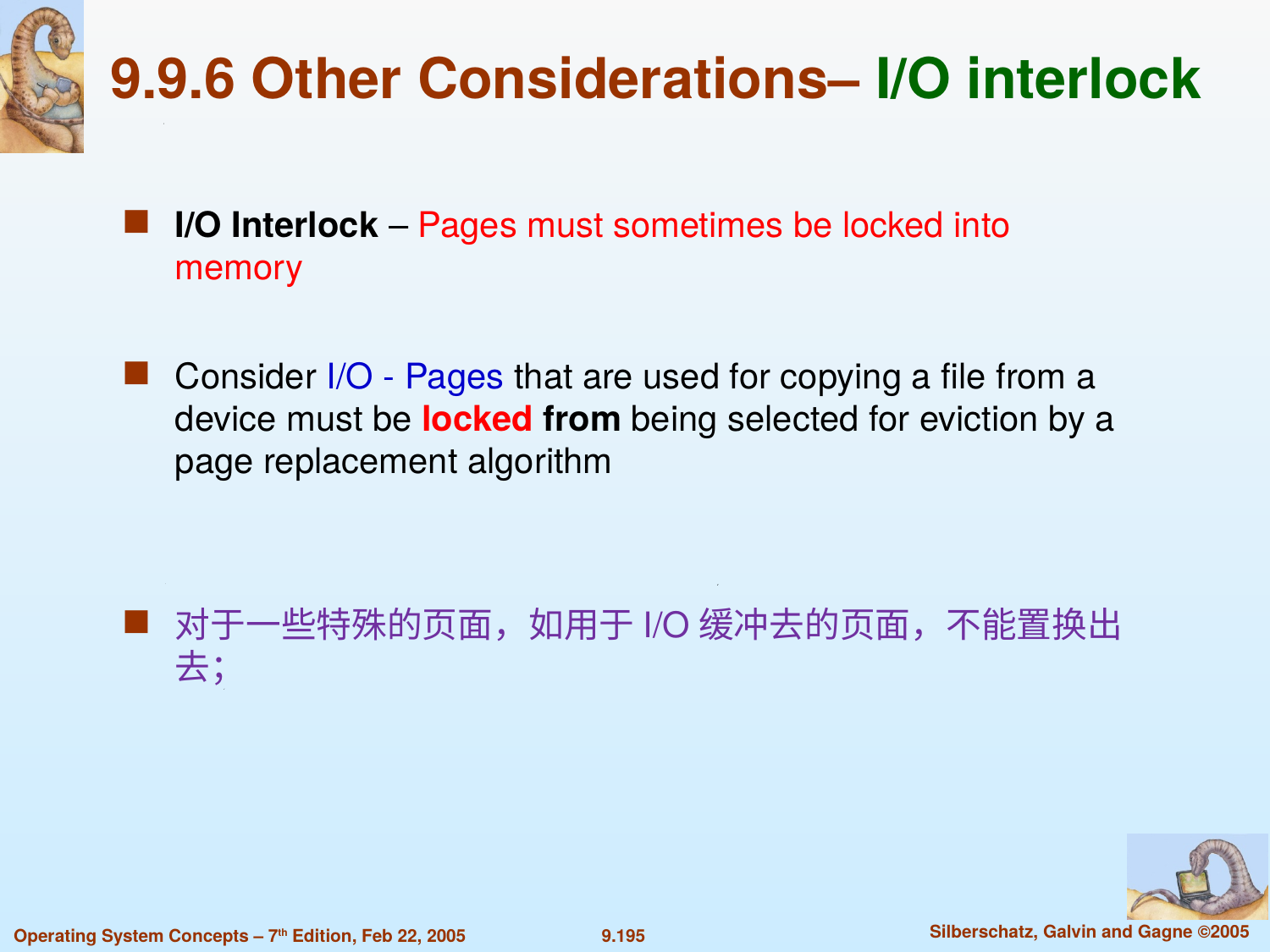

9.9.6 Other Considerations– I/O interlock
I/O Interlock – Pages must sometimes be locked into memory

Consider I/O - Pages that are used for copying a file from a device must be locked from being selected for eviction by a page replacement algorithm

对于一些特殊的页面，如用于I/O缓冲去的页面，不能置换出去；